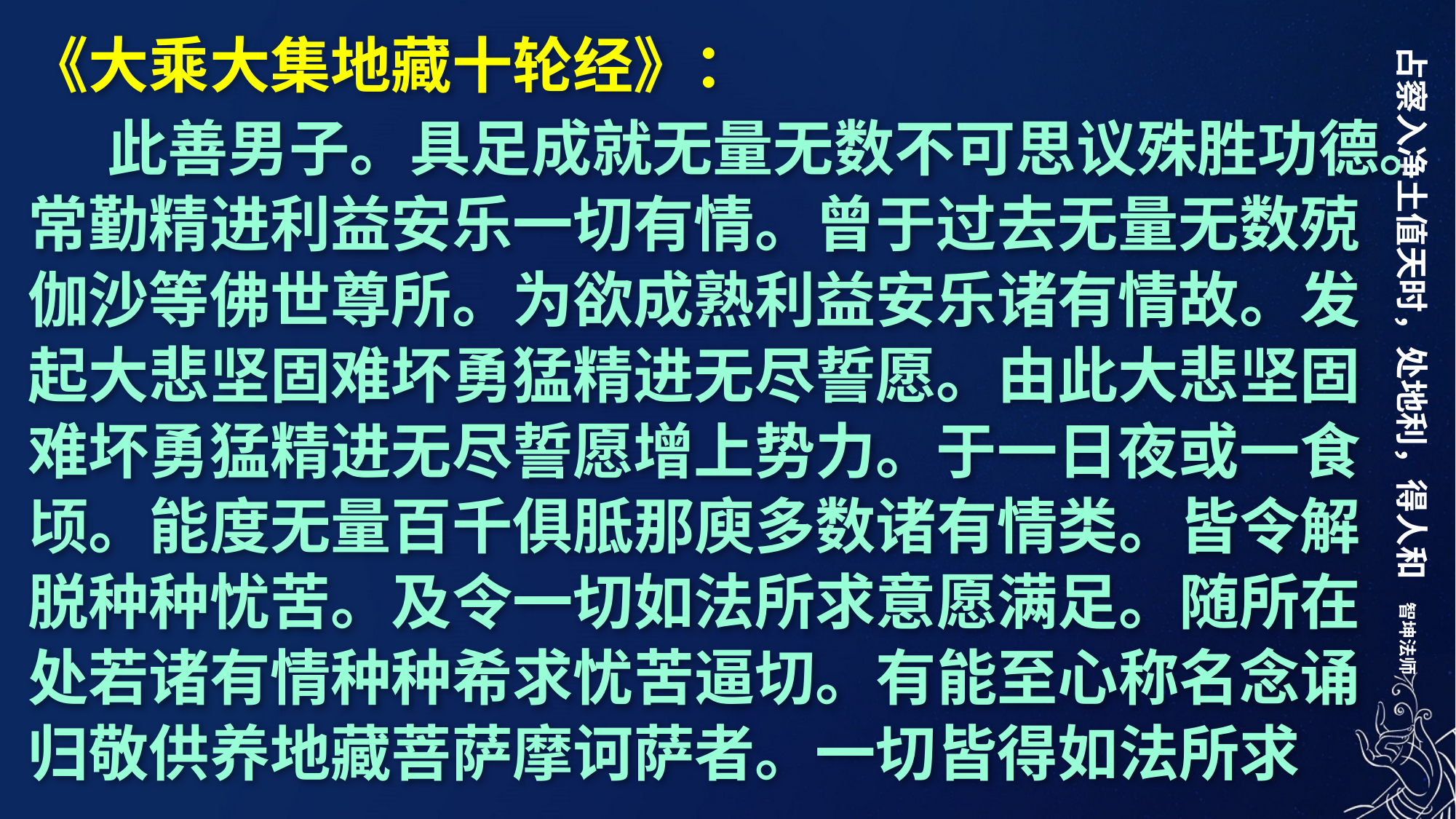

《大乘大集地藏十轮经》：
　  此善男子。具足成就无量无数不可思议殊胜功德。常勤精进利益安乐一切有情。曾于过去无量无数殑伽沙等佛世尊所。为欲成熟利益安乐诸有情故。发起大悲坚固难坏勇猛精进无尽誓愿。由此大悲坚固难坏勇猛精进无尽誓愿增上势力。于一日夜或一食顷。能度无量百千俱胝那庾多数诸有情类。皆令解脱种种忧苦。及令一切如法所求意愿满足。随所在处若诸有情种种希求忧苦逼切。有能至心称名念诵归敬供养地藏菩萨摩诃萨者。一切皆得如法所求